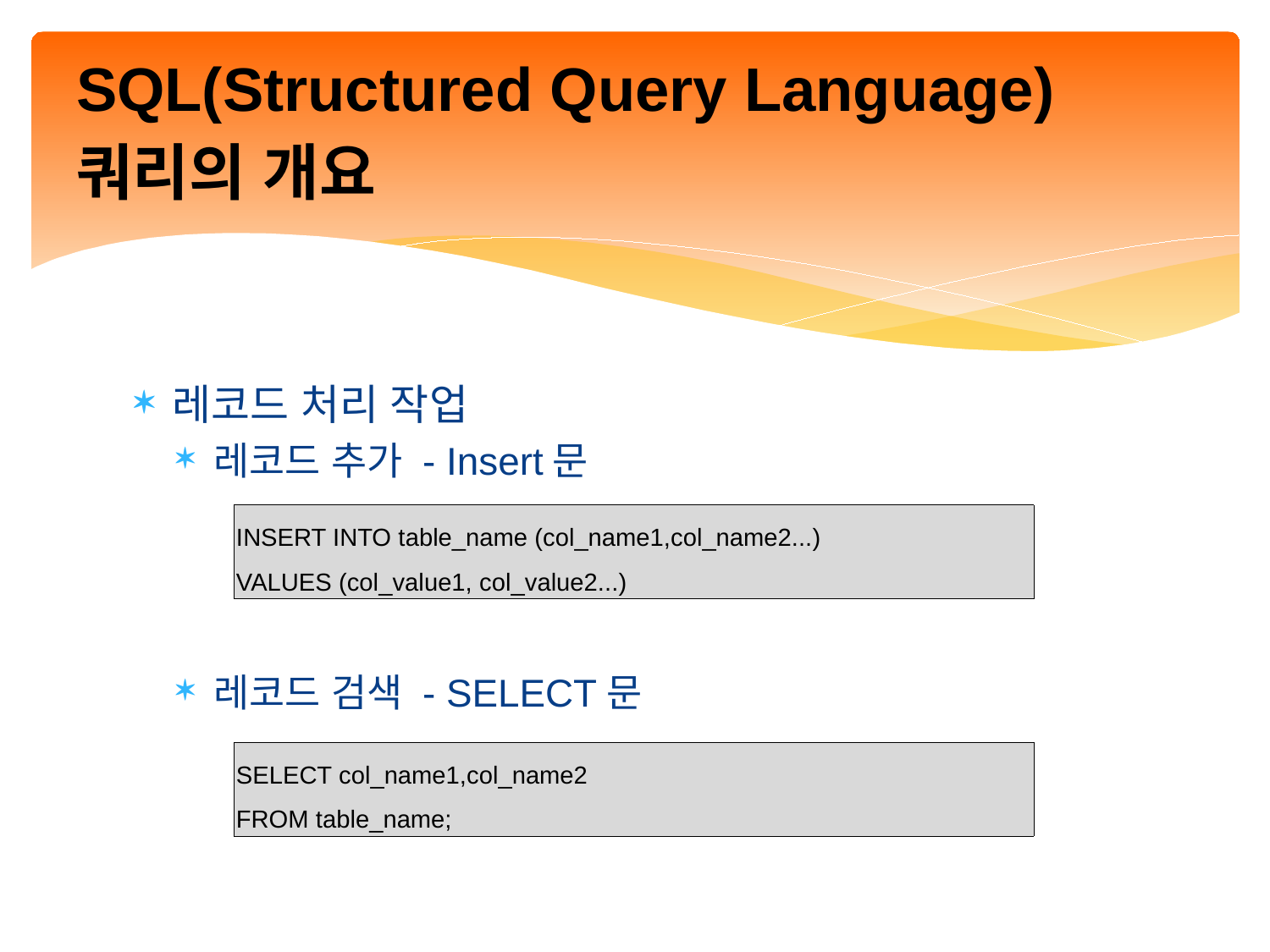

# SQL(Structured Query Language) 쿼리의 개요
레코드 처리 작업
레코드 추가 - Insert문

레코드 검색 - SELECT문

| INSERT INTO table\_name (col\_name1,col\_name2...) VALUES (col\_value1, col\_value2...) |
| --- |
| SELECT col\_name1,col\_name2 FROM table\_name; |
| --- |